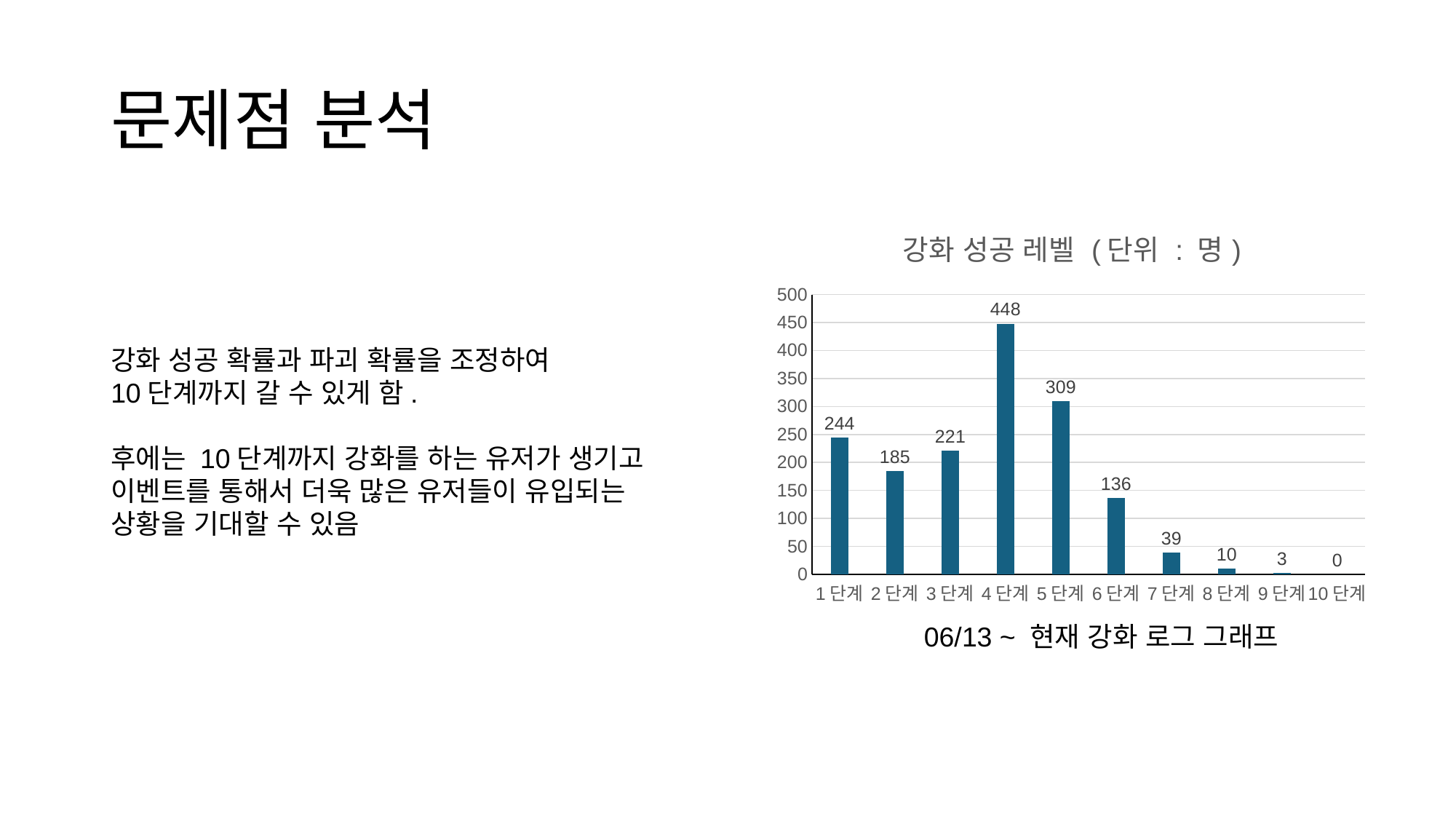

# 문제점 분석

### Chart: 강화 성공 레벨 (단위 : 명)

| Category | 계열 1 |
|---|---|
| 1단계 | 244.0 |
| 2단계 | 185.0 |
| 3단계 | 221.0 |
| 4단계 | 448.0 |
| 5단계 | 309.0 |
| 6단계 | 136.0 |
| 7단계 | 39.0 |
| 8단계 | 10.0 |
| 9단계 | 3.0 |
| 10단계 | 0.0 |
강화 성공 확률과 파괴 확률을 조정하여
10단계까지 갈 수 있게 함.
후에는 10단계까지 강화를 하는 유저가 생기고
이벤트를 통해서 더욱 많은 유저들이 유입되는
상황을 기대할 수 있음
06/13 ~ 현재 강화 로그 그래프